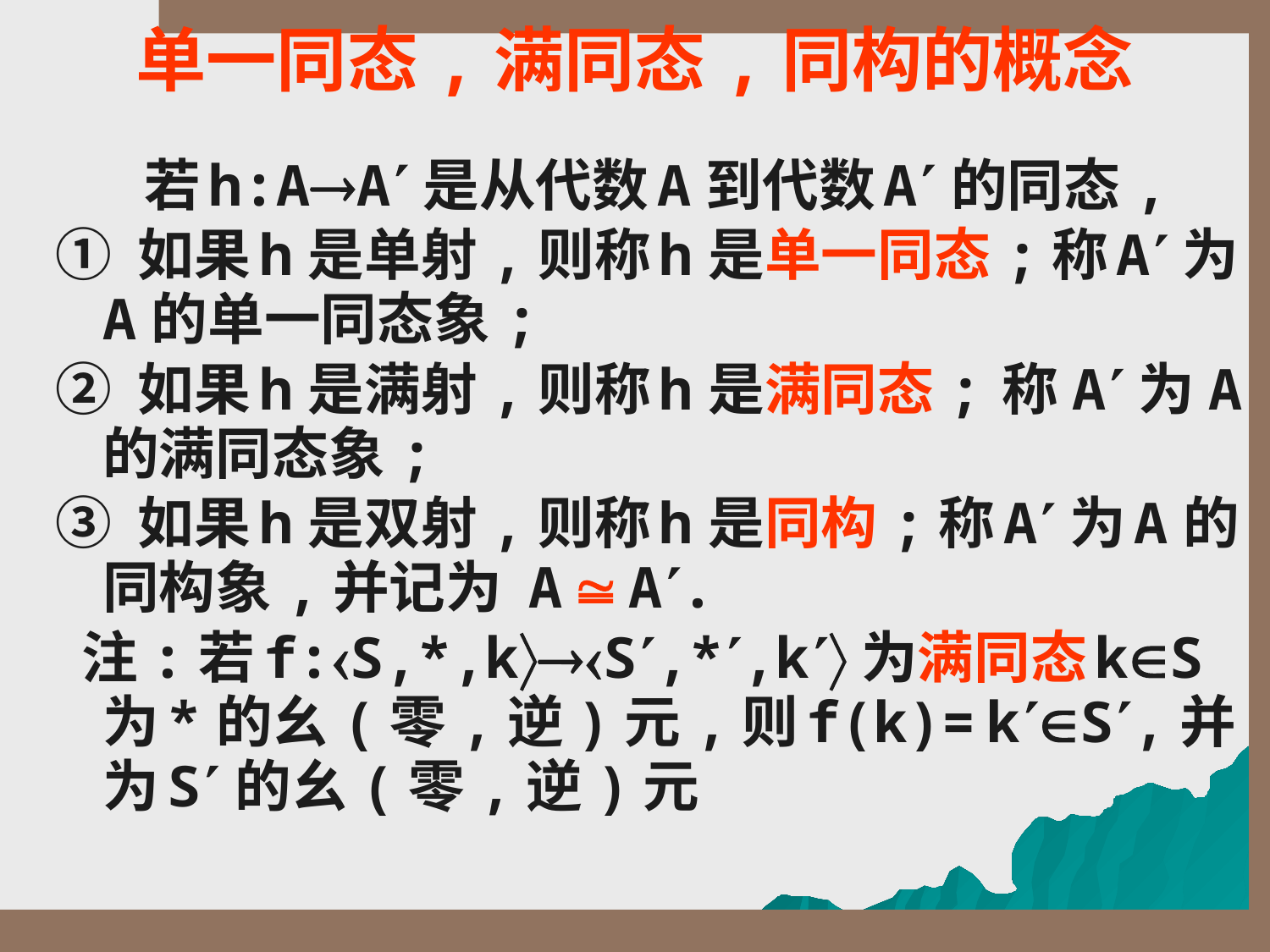

# 单一同态,满同态,同构的概念
若 h:A→A′是从代数 A 到代数 A′ 的同态,
① 如果 h 是单射,则称 h 是单一同态;称 A′为 A 的单一同态象;
② 如果 h 是满射,则称 h 是满同态; 称A′为A的满同态象;
③ 如果 h 是双射,则称 h 是同构;称 A′为 A 的同构象,并记为 A ≅ A′.
 注:若 f:〈S,*,k〉→〈S′,*′,k′〉为满同态 k∈S为 * 的幺(零,逆)元,则 f(k)= k′∈S′,并为 S′ 的幺(零,逆)元
41